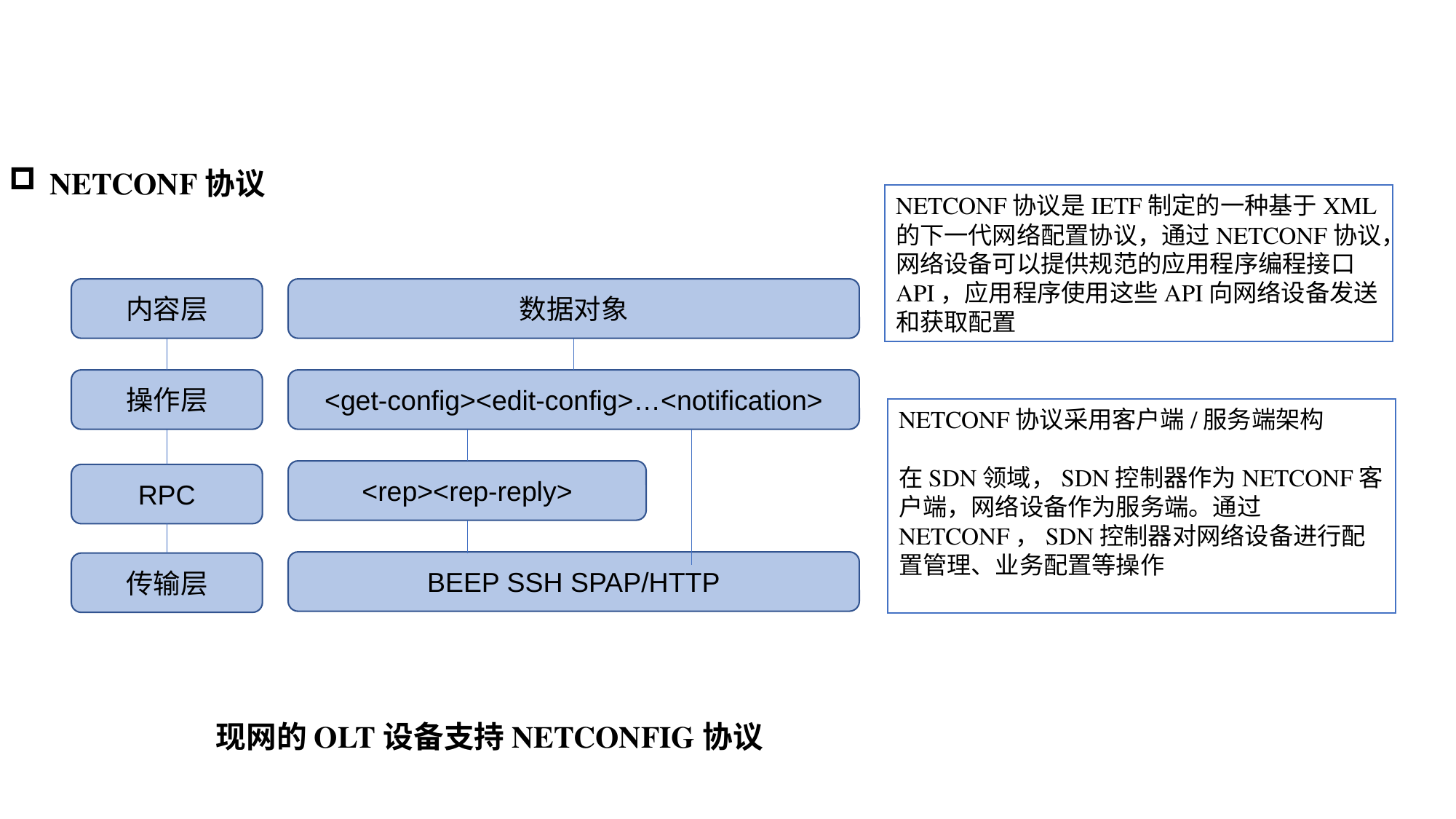

NETCONF协议
NETCONF协议是IETF制定的一种基于XML的下一代网络配置协议，通过NETCONF协议，网络设备可以提供规范的应用程序编程接口API，应用程序使用这些API向网络设备发送和获取配置
内容层
数据对象
<get-config><edit-config>…<notification>
操作层
NETCONF协议采用客户端/服务端架构

在SDN领域，SDN控制器作为NETCONF客户端，网络设备作为服务端。通过NETCONF，SDN控制器对网络设备进行配置管理、业务配置等操作

<rep><rep-reply>
RPC
BEEP SSH SPAP/HTTP
传输层
现网的OLT设备支持NETCONFIG协议